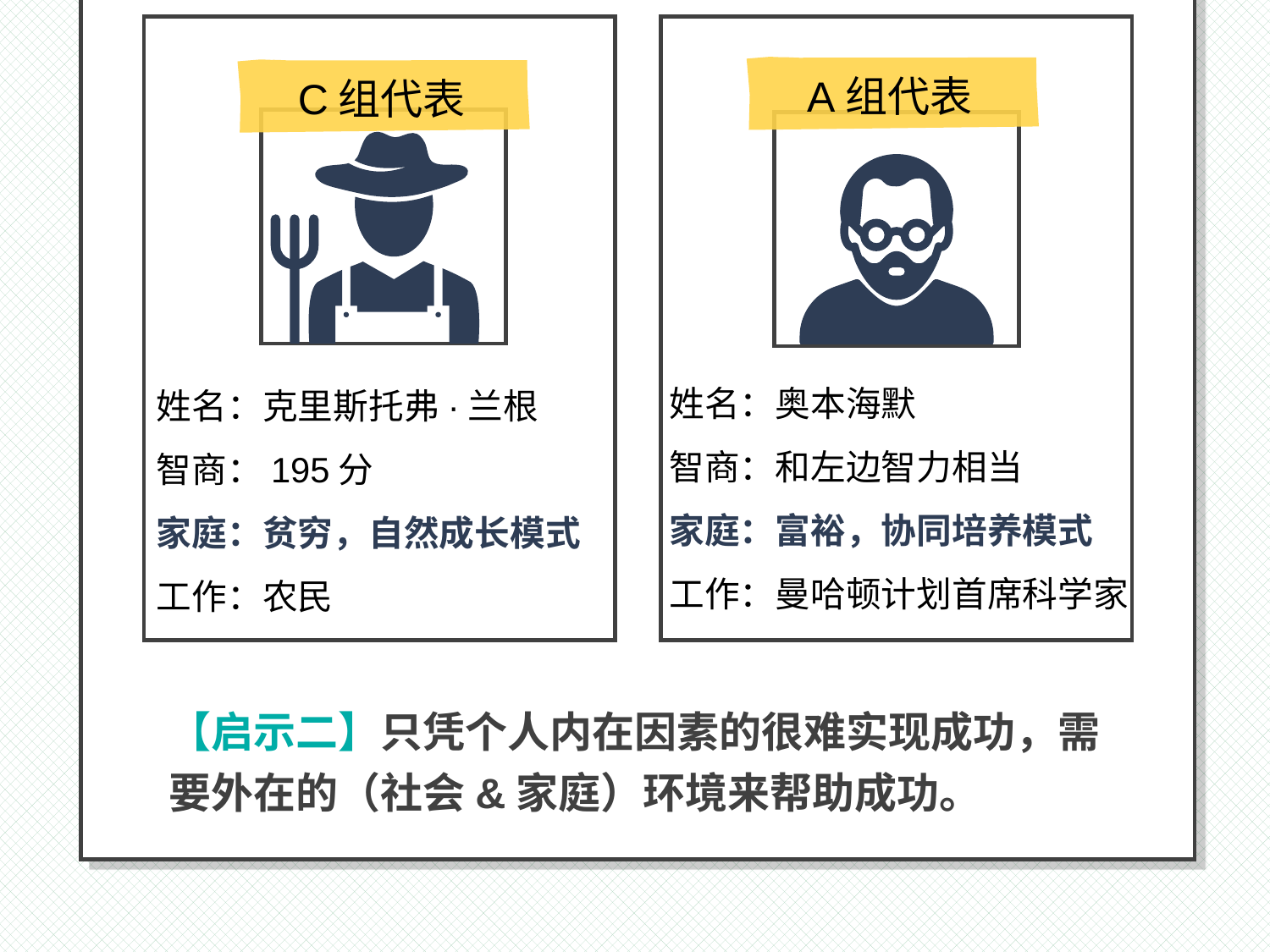

C组代表

姓名：克里斯托弗·兰根
智商：195分
家庭：贫穷，自然成长模式
工作：农民

A组代表

姓名：奥本海默
智商：和左边智力相当
家庭：富裕，协同培养模式
工作：曼哈顿计划首席科学家
【启示二】只凭个人内在因素的很难实现成功，需要外在的（社会&家庭）环境来帮助成功。